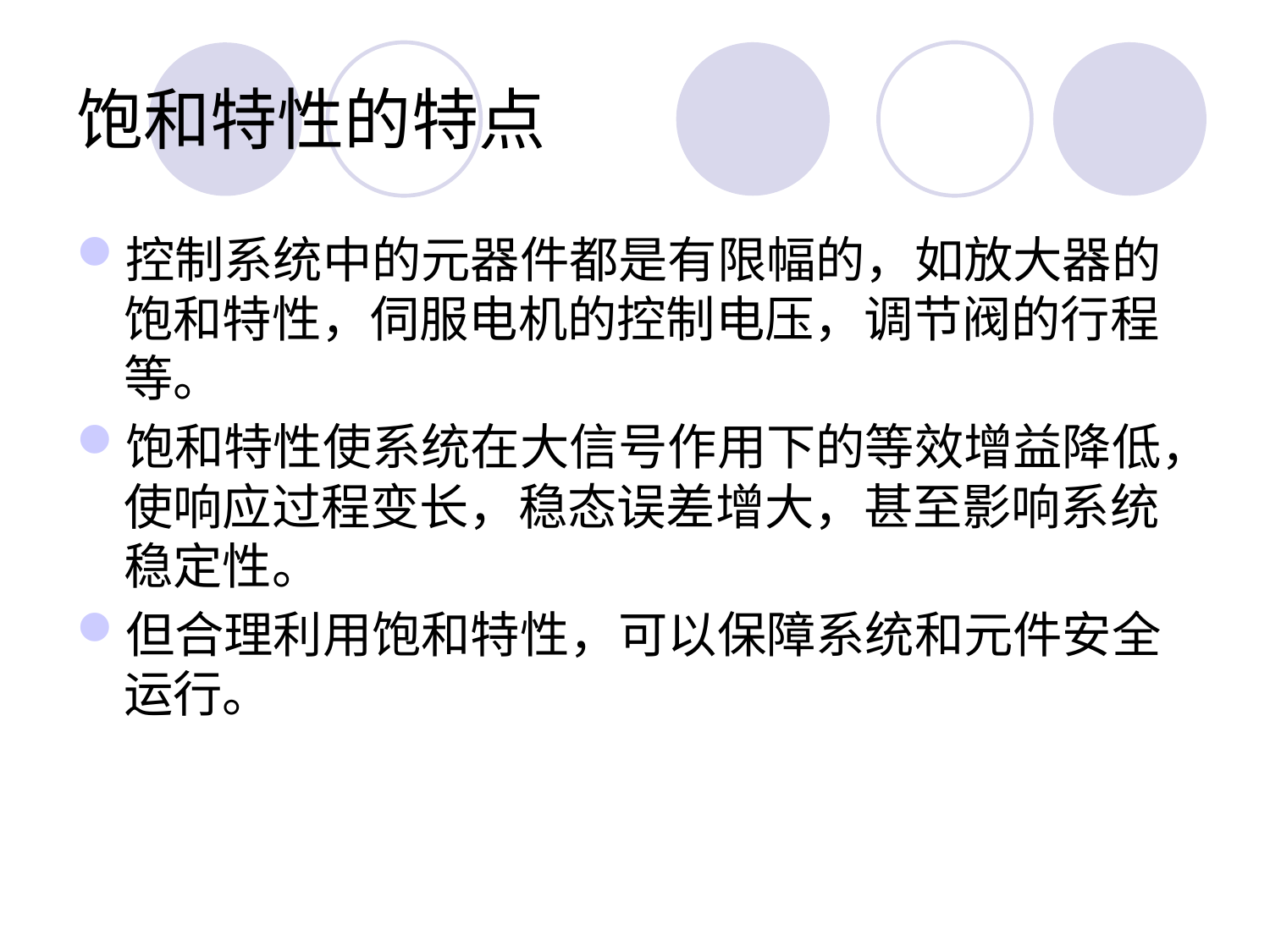

# 饱和特性的特点
控制系统中的元器件都是有限幅的，如放大器的饱和特性，伺服电机的控制电压，调节阀的行程等。
饱和特性使系统在大信号作用下的等效增益降低，使响应过程变长，稳态误差增大，甚至影响系统稳定性。
但合理利用饱和特性，可以保障系统和元件安全运行。
20